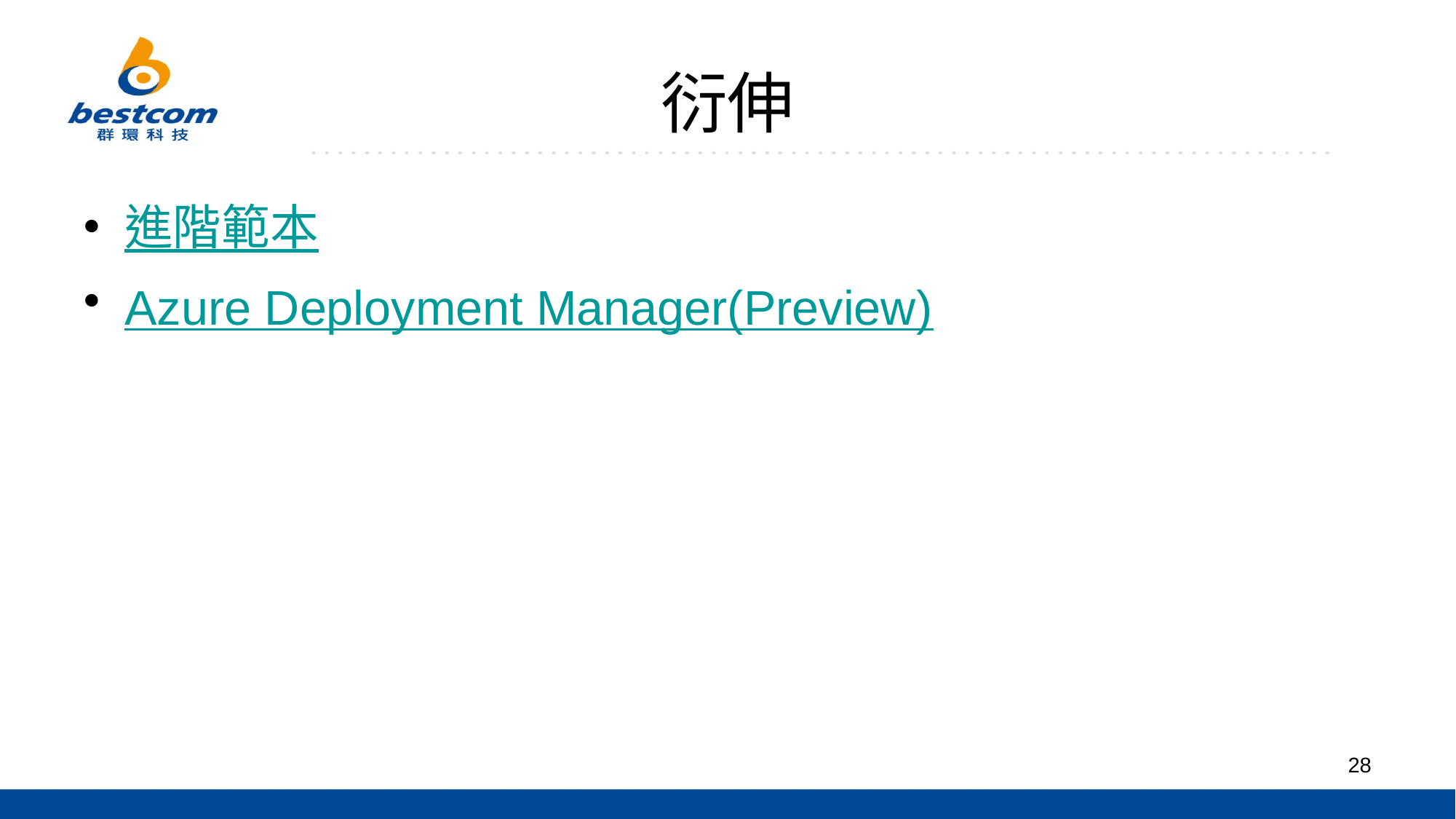

# 衍伸
進階範本
Azure Deployment Manager(Preview)
28